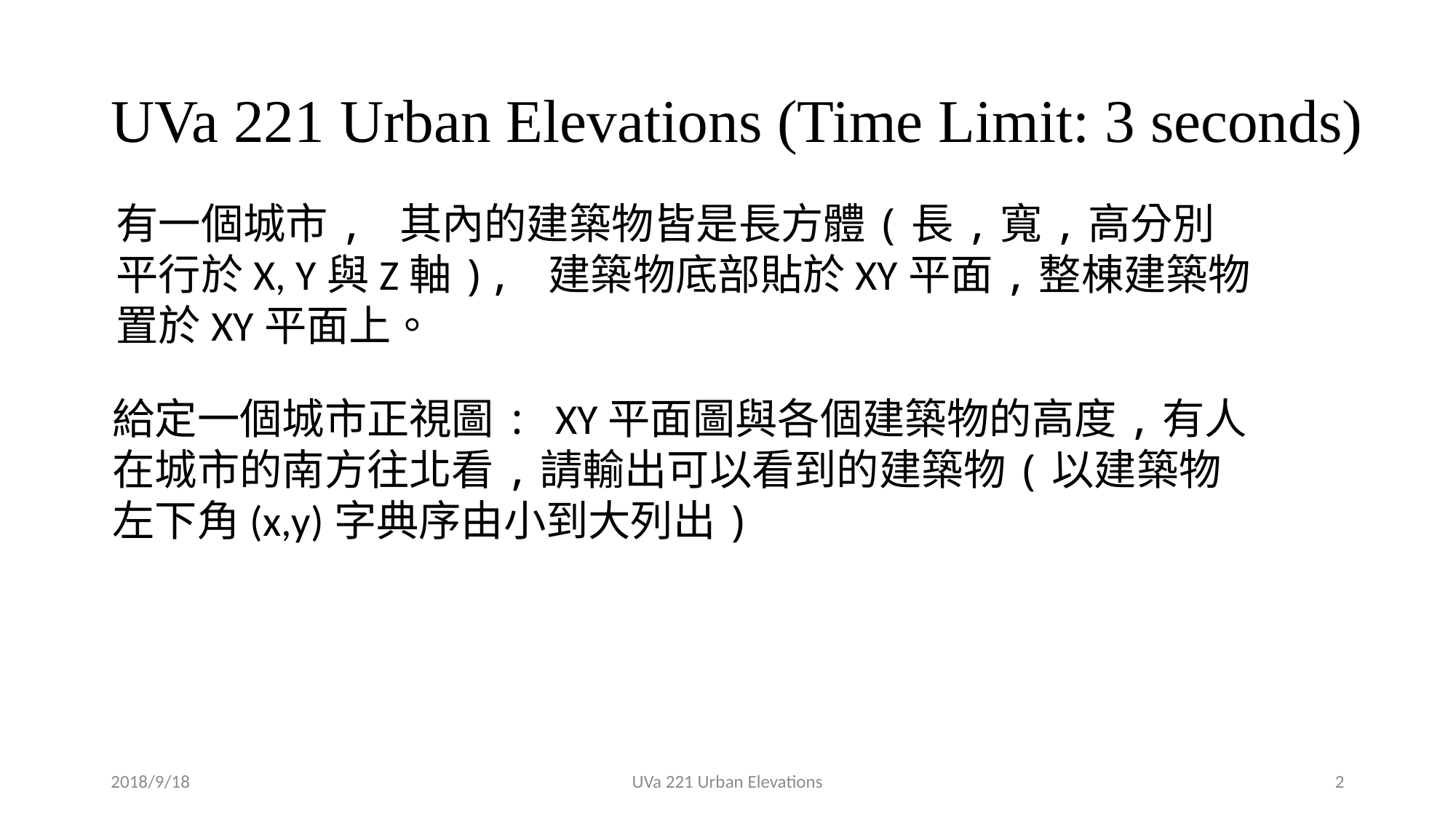

# UVa 221 Urban Elevations (Time Limit: 3 seconds)
有一個城市, 其內的建築物皆是長方體(長,寬,高分別平行於X, Y與Z軸), 建築物底部貼於XY平面,整棟建築物置於XY平面上。
給定一個城市正視圖: XY平面圖與各個建築物的高度,有人在城市的南方往北看,請輸出可以看到的建築物(以建築物左下角(x,y)字典序由小到大列出)
2018/9/18
UVa 221 Urban Elevations
2